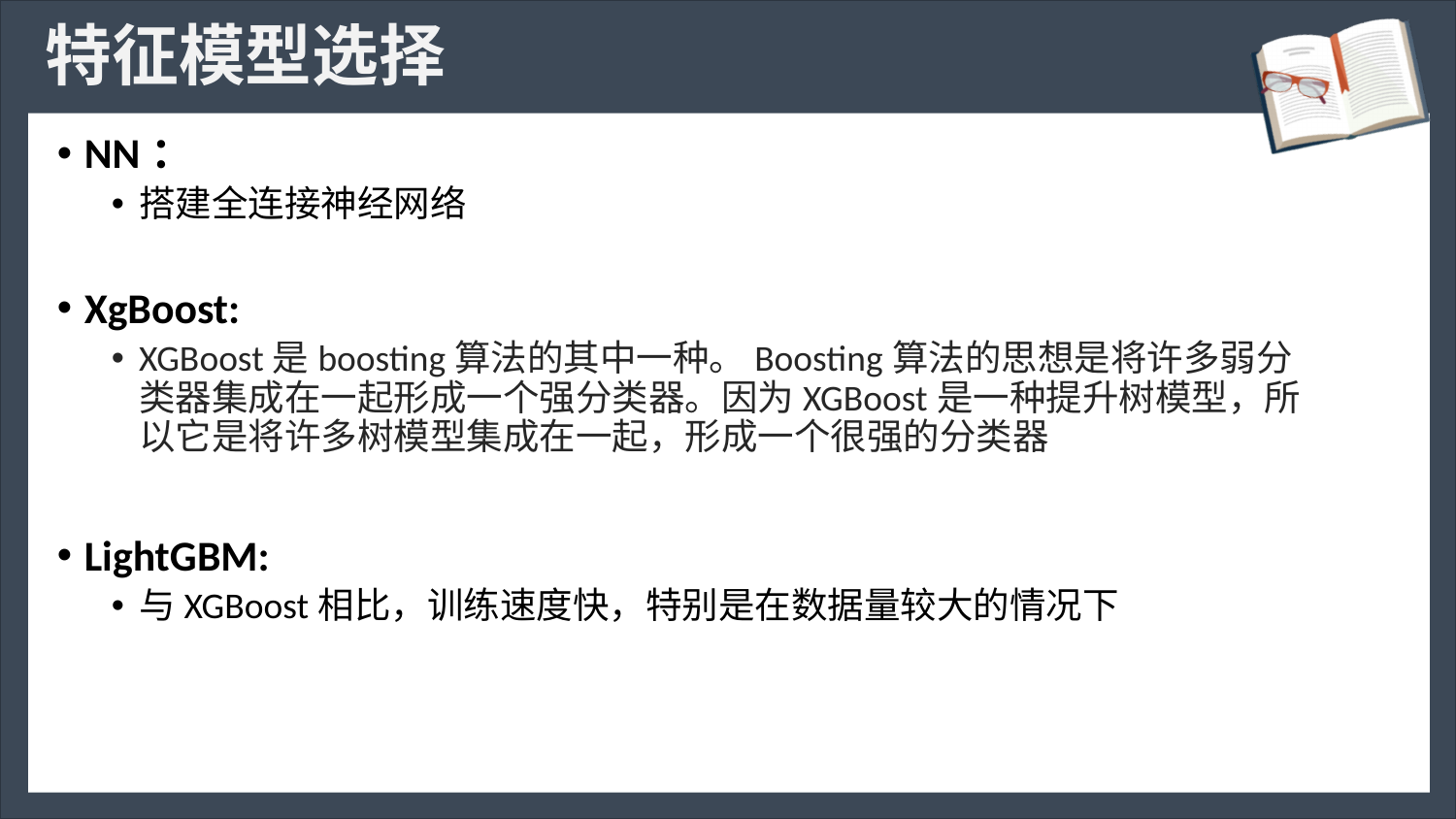

# 特征模型选择

NN：
搭建全连接神经网络

XgBoost:
XGBoost是boosting算法的其中一种。Boosting算法的思想是将许多弱分类器集成在一起形成一个强分类器。因为XGBoost是一种提升树模型，所以它是将许多树模型集成在一起，形成一个很强的分类器

LightGBM:
与XGBoost相比，训练速度快，特别是在数据量较大的情况下